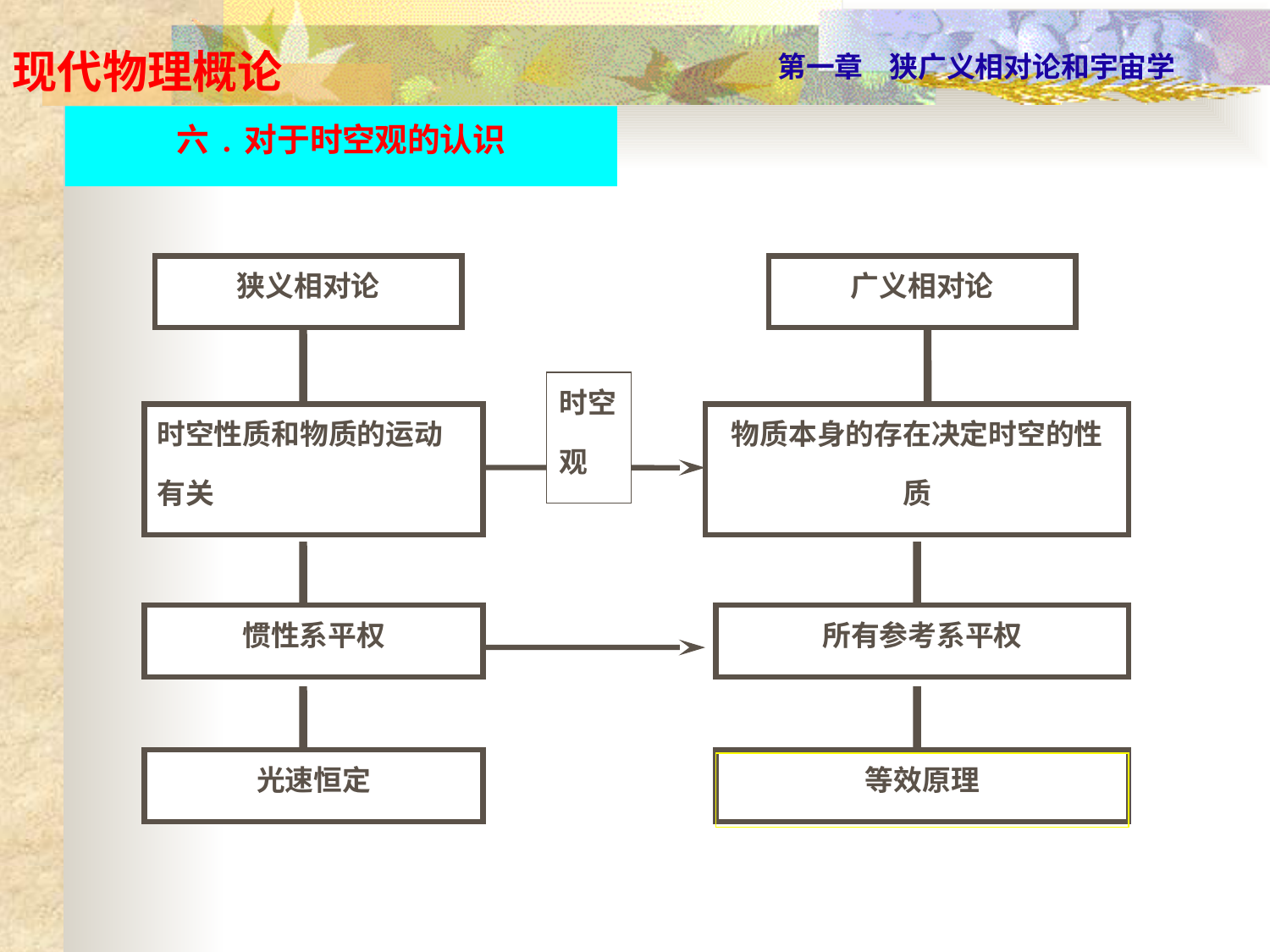

六.对于时空观的认识
狭义相对论
广义相对论

时空观
时空性质和物质的运动有关
物质本身的存在决定时空的性质

惯性系平权
所有参考系平权

光速恒定
等效原理